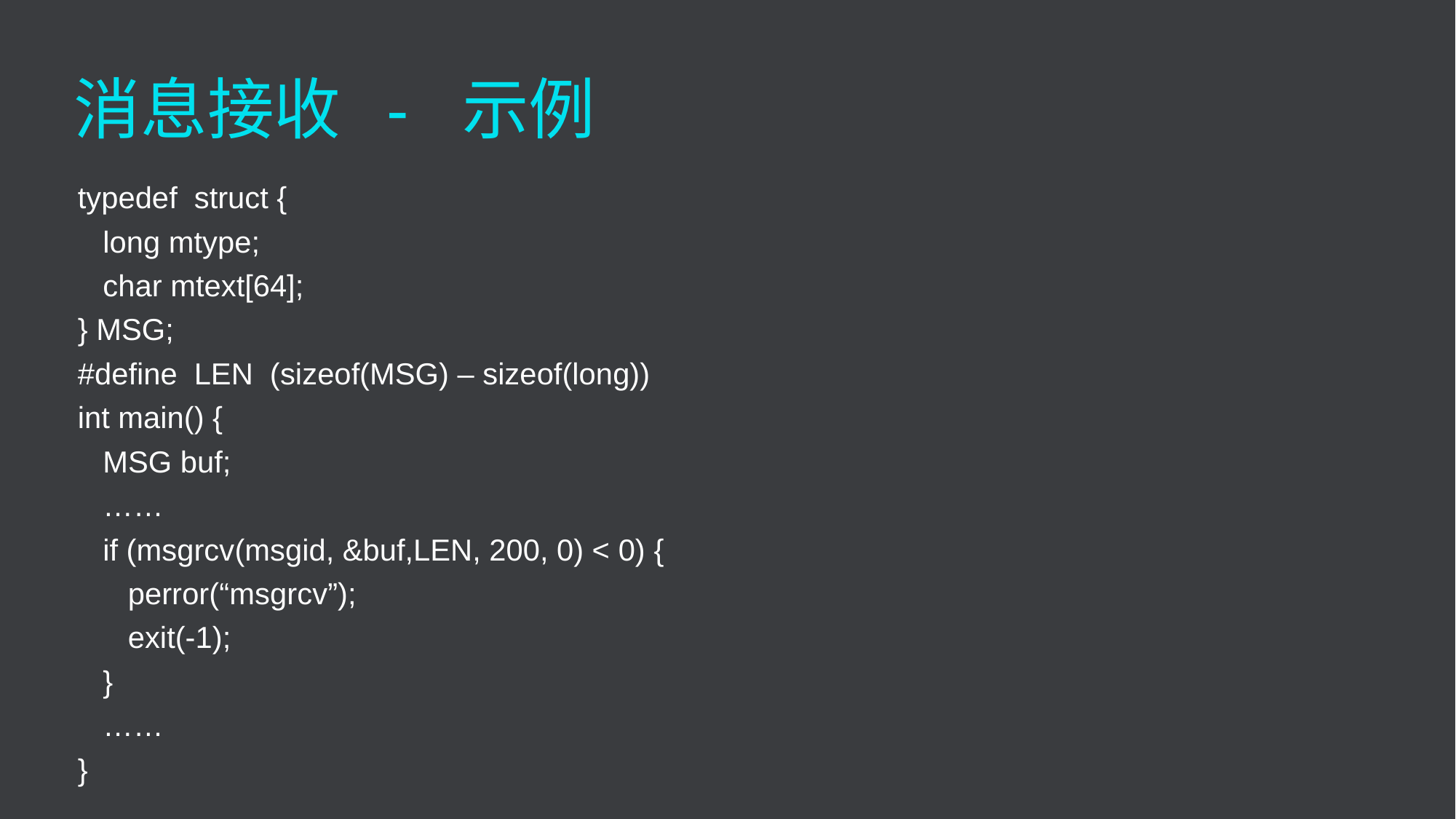

消息接收  -  示例
typedef  struct {
   long mtype;
   char mtext[64];
} MSG;
#define  LEN  (sizeof(MSG) – sizeof(long))
int main() {
   MSG buf;
   ……
   if (msgrcv(msgid, &buf,LEN, 200, 0) < 0) {
      perror(“msgrcv”);
      exit(-1);
   }
   ……
}